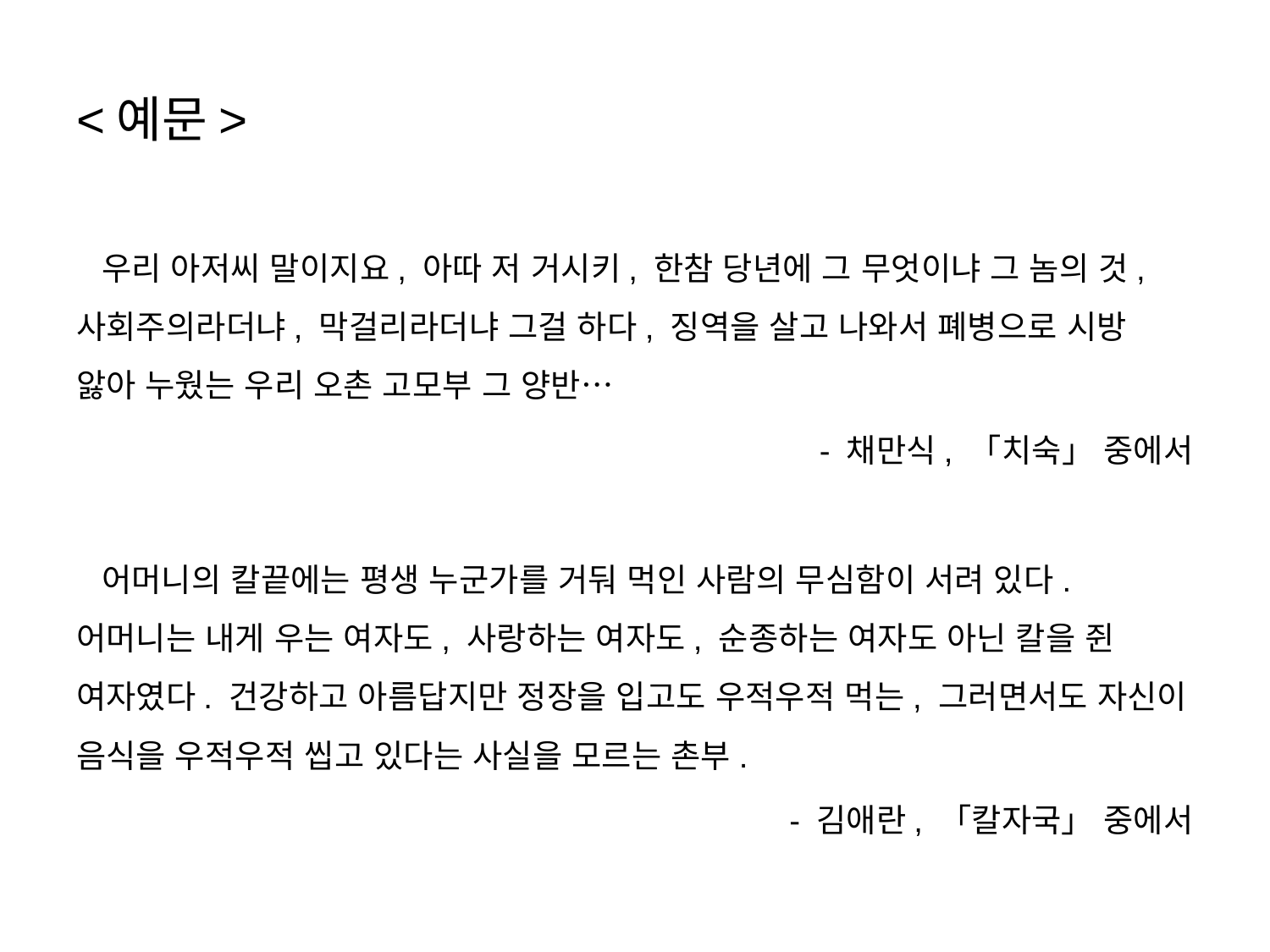

# <예문>
  우리 아저씨 말이지요, 아따 저 거시키, 한참 당년에 그 무엇이냐 그 놈의 것, 사회주의라더냐, 막걸리라더냐 그걸 하다, 징역을 살고 나와서 폐병으로 시방 앓아 누웠는 우리 오촌 고모부 그 양반…
- 채만식, 「치숙」 중에서

  어머니의 칼끝에는 평생 누군가를 거둬 먹인 사람의 무심함이 서려 있다. 어머니는 내게 우는 여자도, 사랑하는 여자도, 순종하는 여자도 아닌 칼을 쥔 여자였다. 건강하고 아름답지만 정장을 입고도 우적우적 먹는, 그러면서도 자신이 음식을 우적우적 씹고 있다는 사실을 모르는 촌부.
- 김애란, 「칼자국」 중에서